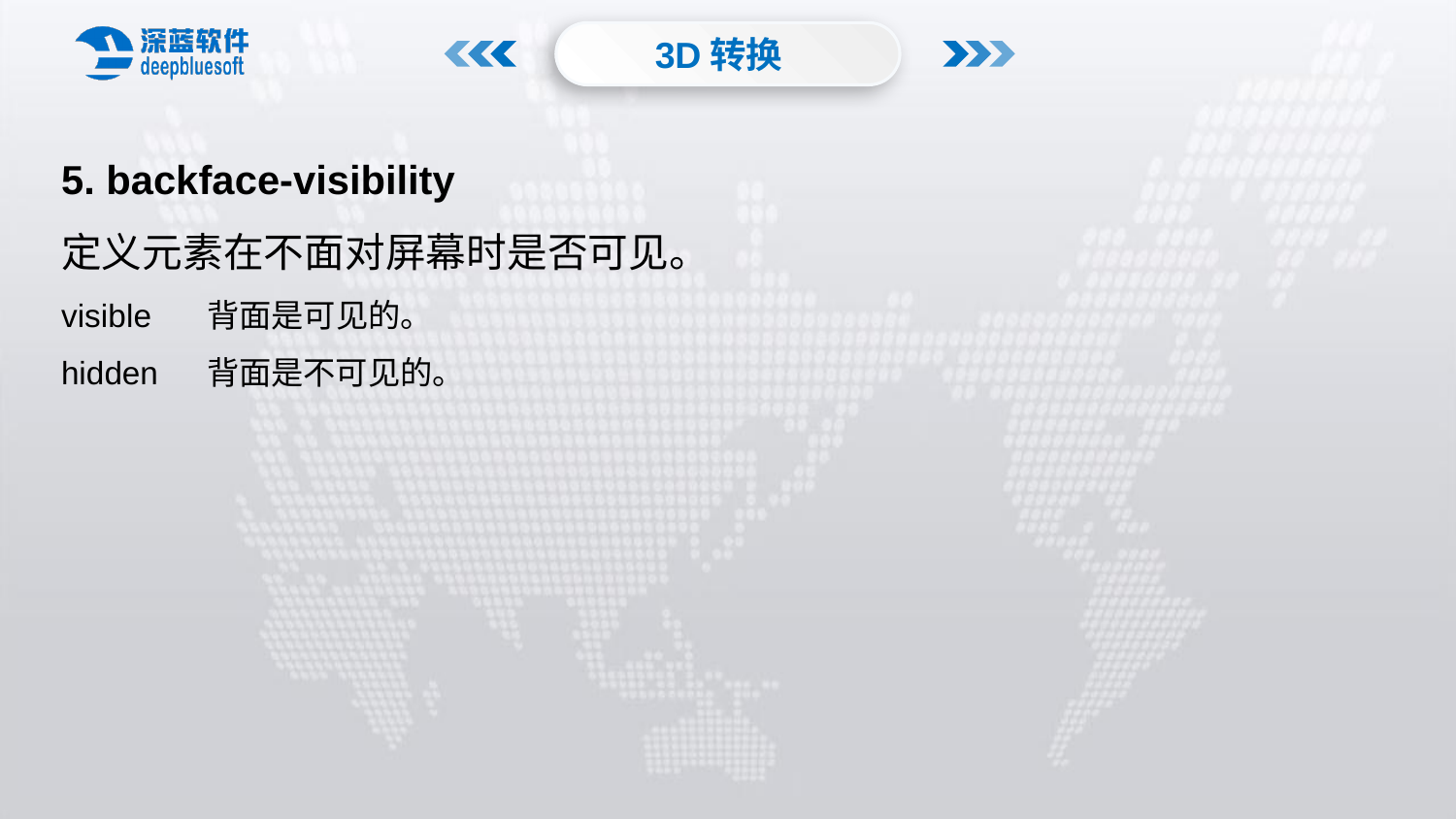

3D转换

5. backface-visibility
定义元素在不面对屏幕时是否可见。
visible	背面是可见的。
hidden	背面是不可见的。